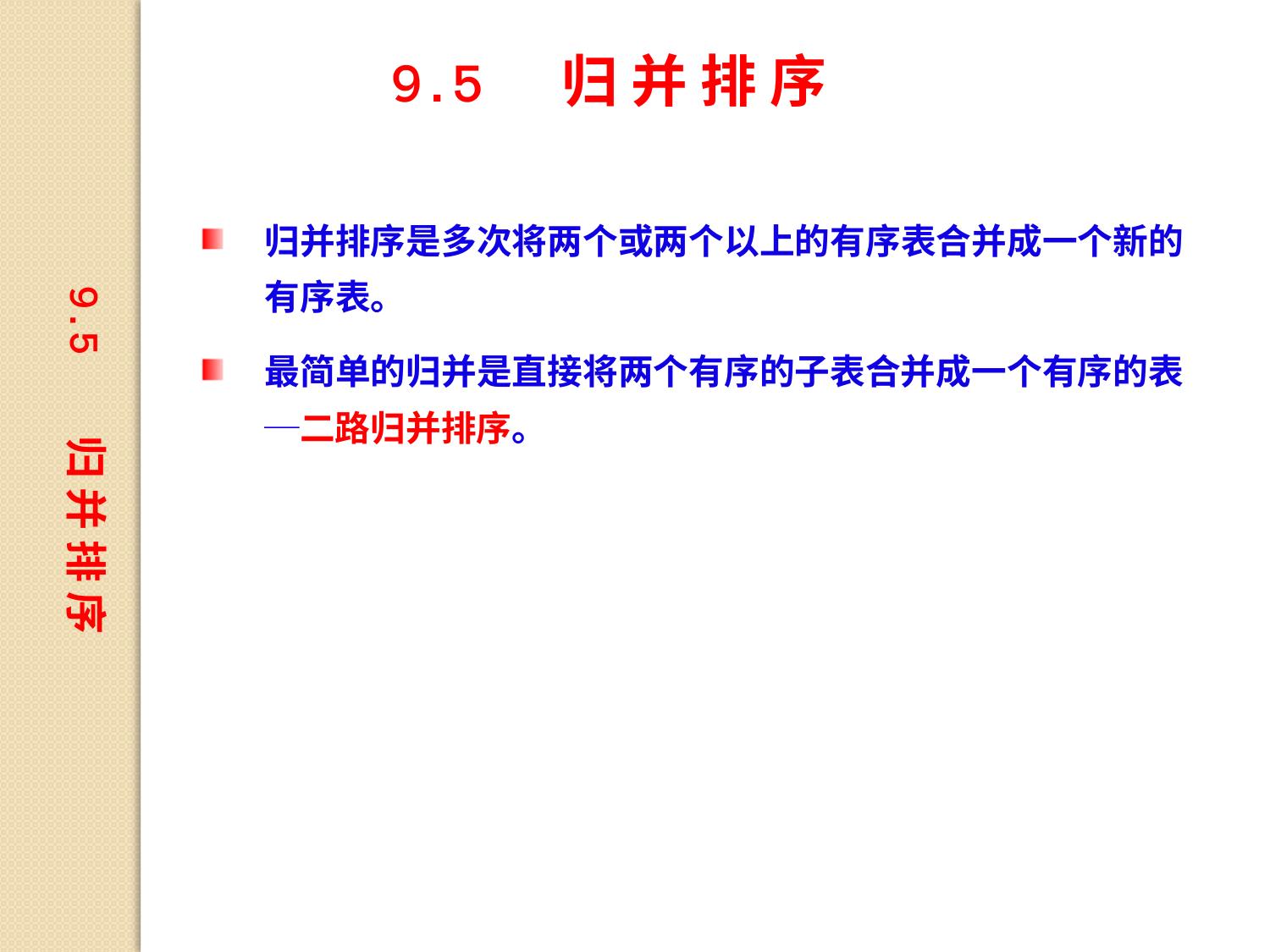

9.5  归 并 排 序

归并排序是多次将两个或两个以上的有序表合并成一个新的有序表。
最简单的归并是直接将两个有序的子表合并成一个有序的表─二路归并排序。
9.5   归 并 排 序